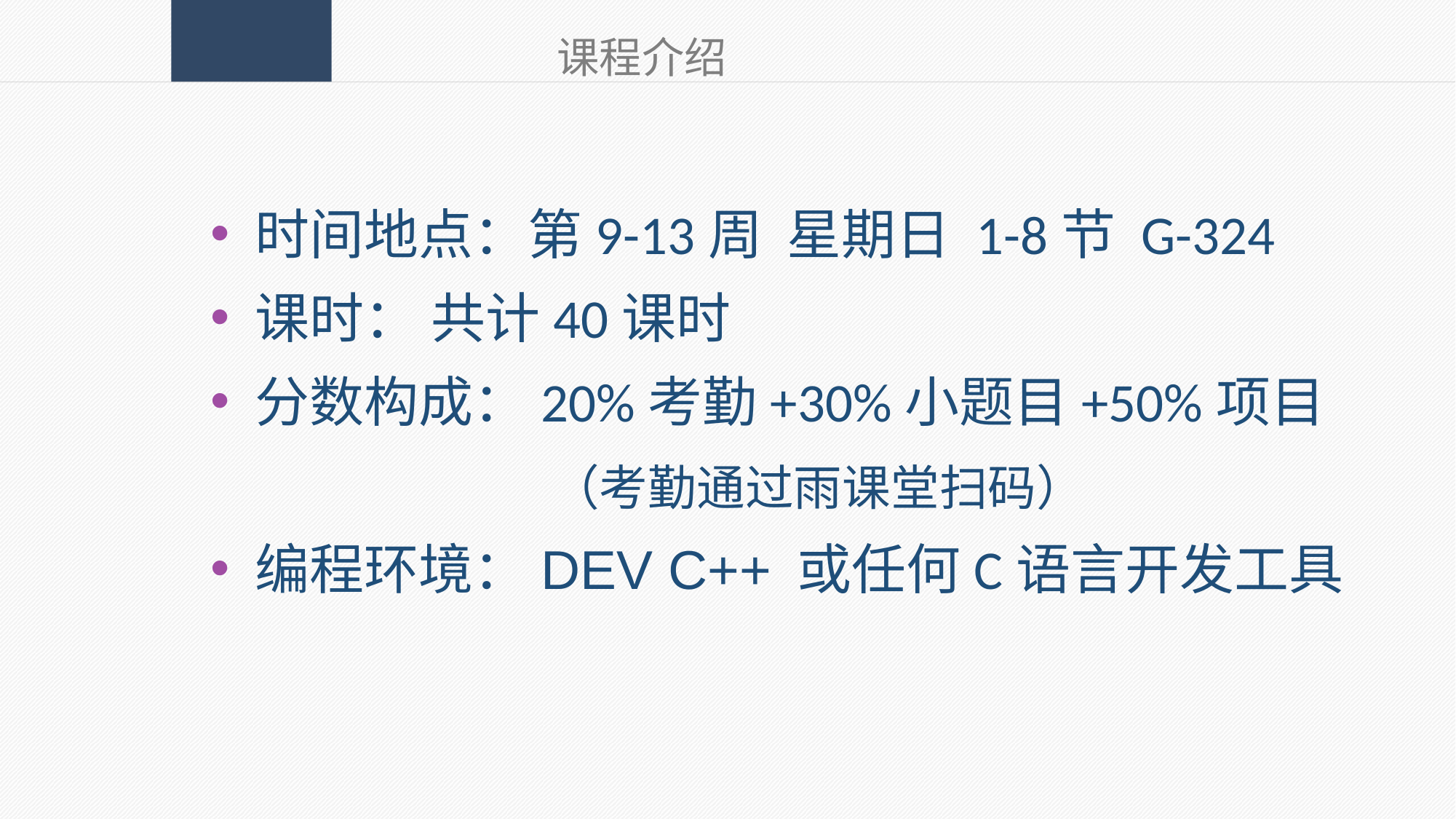

课程介绍

 时间地点：第9-13周  星期日 1-8节 G-324
 课时： 共计40课时
 分数构成：20%考勤+30%小题目+50%项目
			（考勤通过雨课堂扫码）
 编程环境：DEV C++ 或任何C语言开发工具